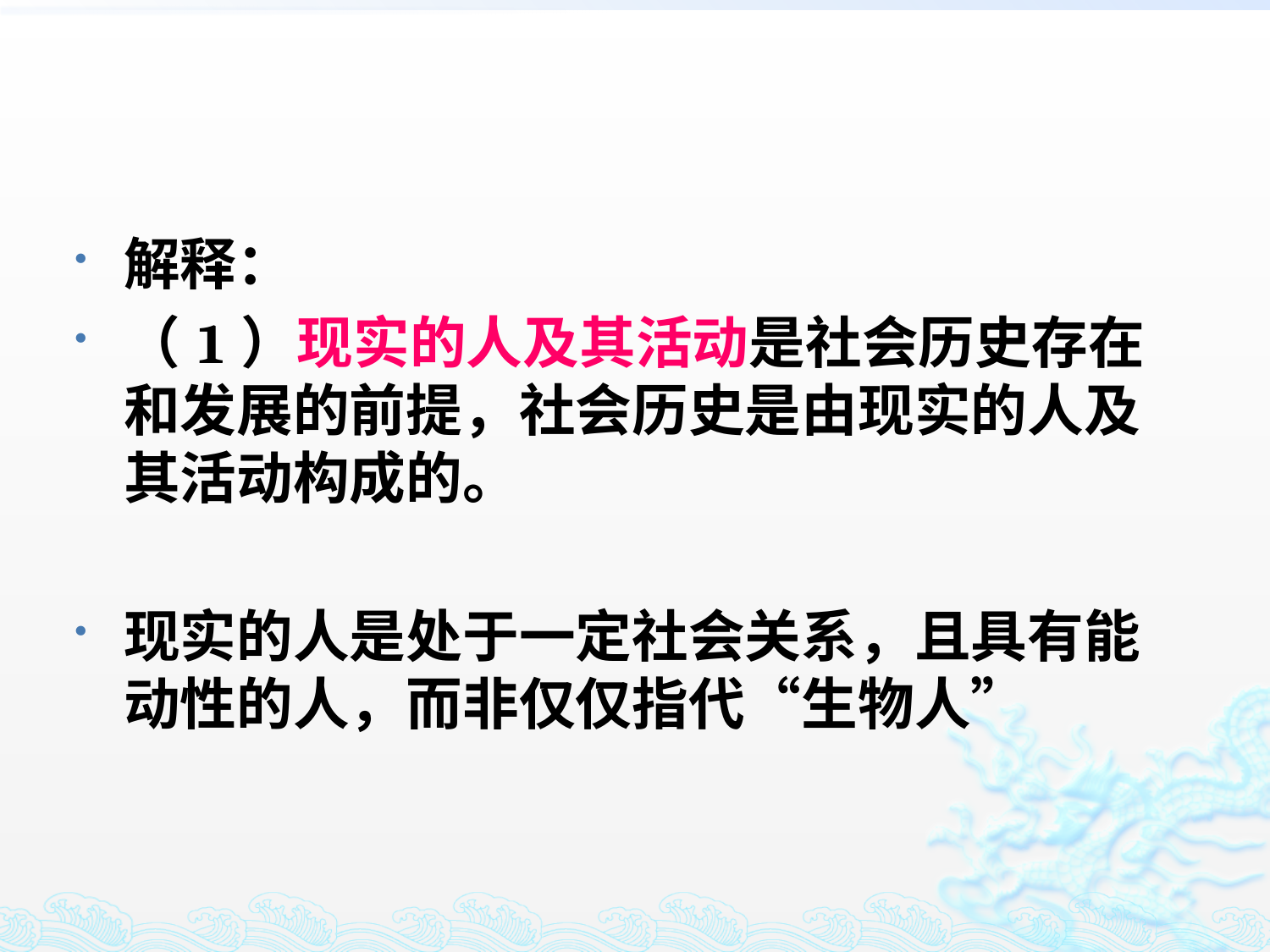

解释：
（1）现实的人及其活动是社会历史存在和发展的前提，社会历史是由现实的人及其活动构成的。

现实的人是处于一定社会关系，且具有能动性的人，而非仅仅指代“生物人”